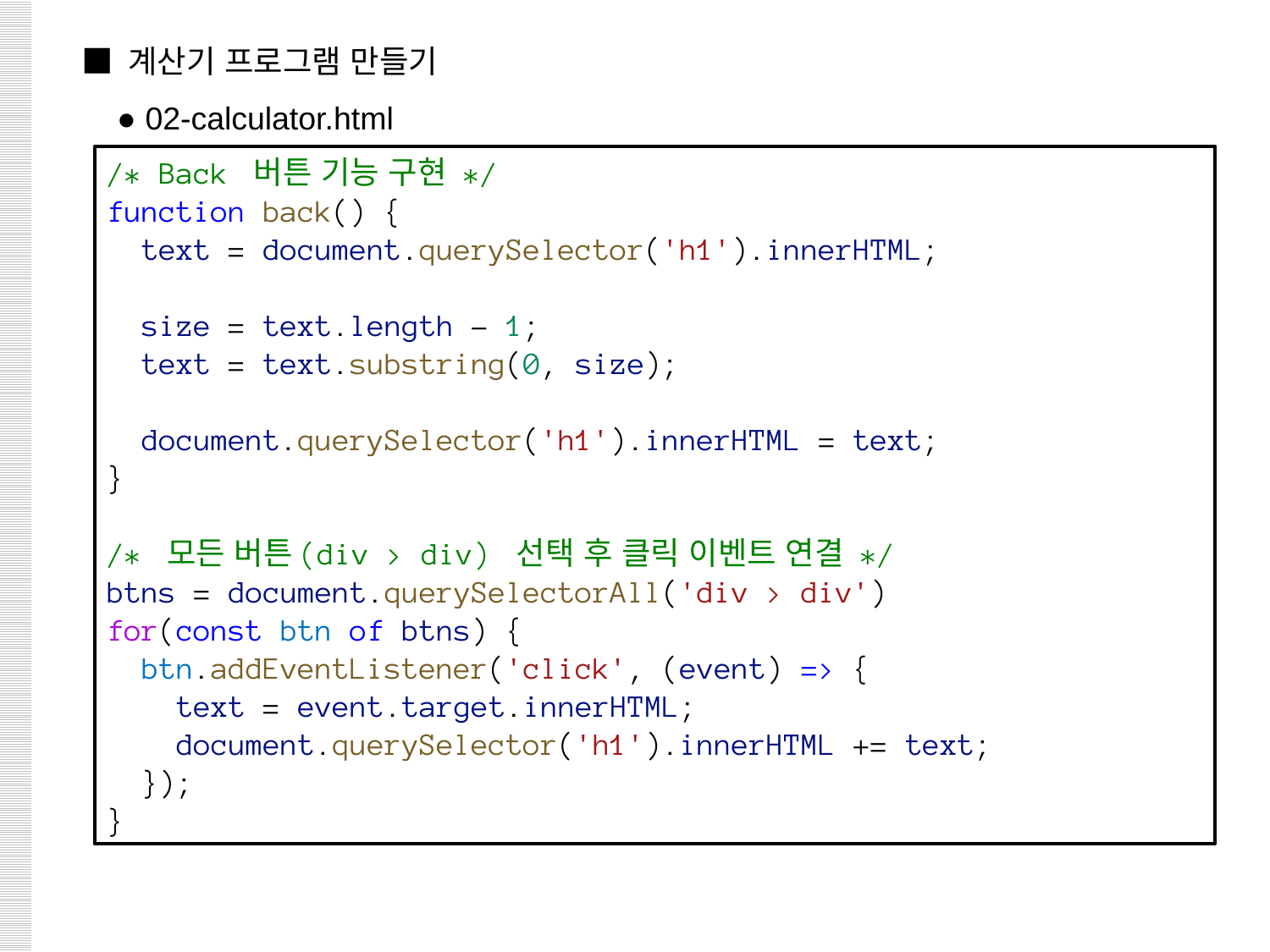

■ 계산기 프로그램 만들기
    ● 02-calculator.html
/* Back 버튼 기능 구현 */
function back() {
  text = document.querySelector('h1').innerHTML;
  size = text.length - 1;
  text = text.substring(0, size);
  document.querySelector('h1').innerHTML = text;
}
/* 모든 버튼(div > div) 선택 후 클릭 이벤트 연결 */
btns = document.querySelectorAll('div > div')
for(const btn of btns) {
  btn.addEventListener('click', (event) => {
    text = event.target.innerHTML;
    document.querySelector('h1').innerHTML += text;
  });
}